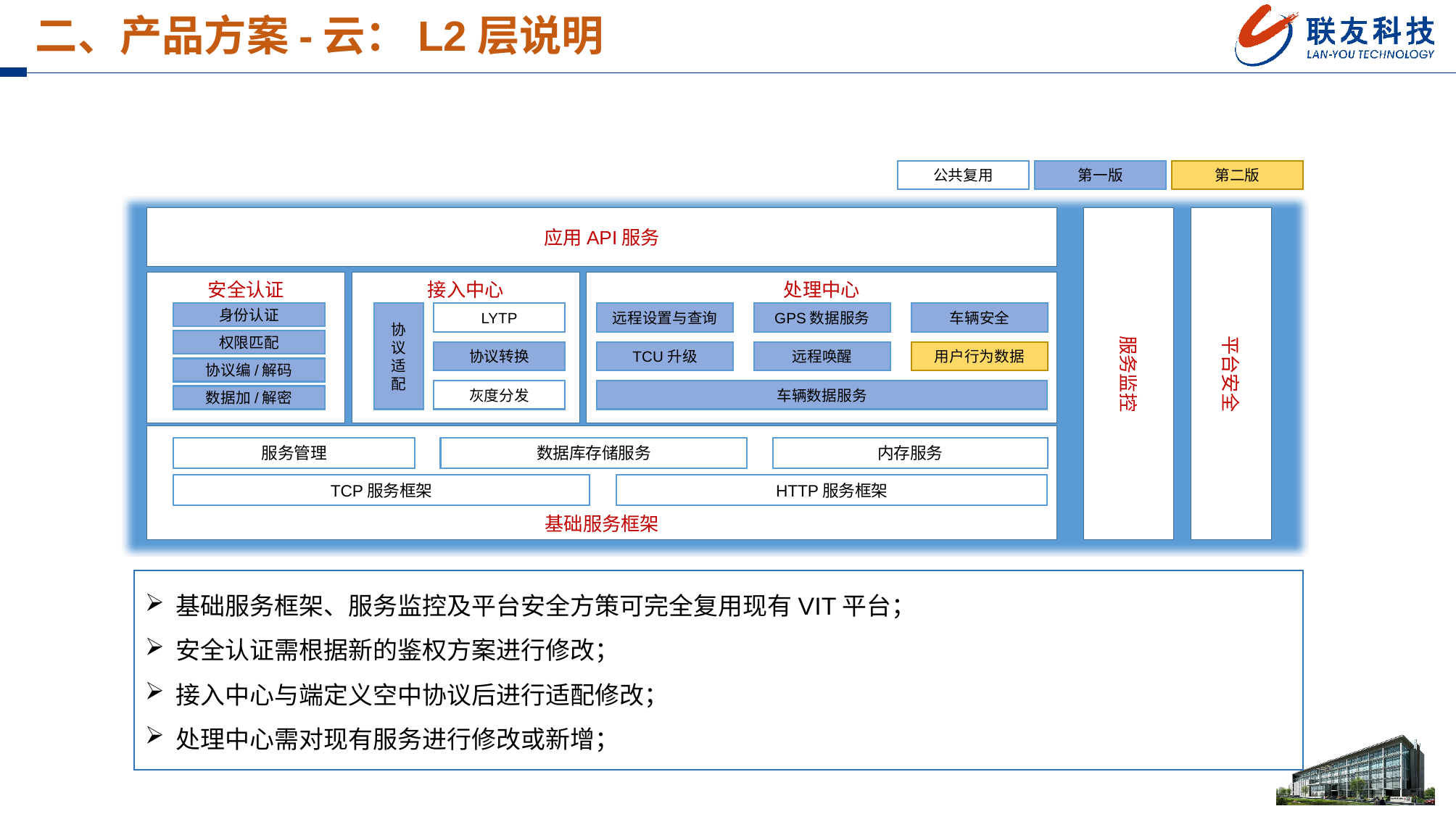

二、产品方案-云：L2层说明
公共复用
第一版
第二版

应用API服务
服务监控
平台安全
安全认证
接入中心
处理中心
身份认证
协议适配
LYTP
远程设置与查询
GPS数据服务
车辆安全
权限匹配
协议转换
TCU升级
远程唤醒
用户行为数据
协议编/解码
灰度分发
车辆数据服务
数据加/解密
基础服务框架
服务管理
数据库存储服务
内存服务
TCP服务框架
HTTP服务框架
基础服务框架、服务监控及平台安全方策可完全复用现有VIT平台；
安全认证需根据新的鉴权方案进行修改；
接入中心与端定义空中协议后进行适配修改；
处理中心需对现有服务进行修改或新增；